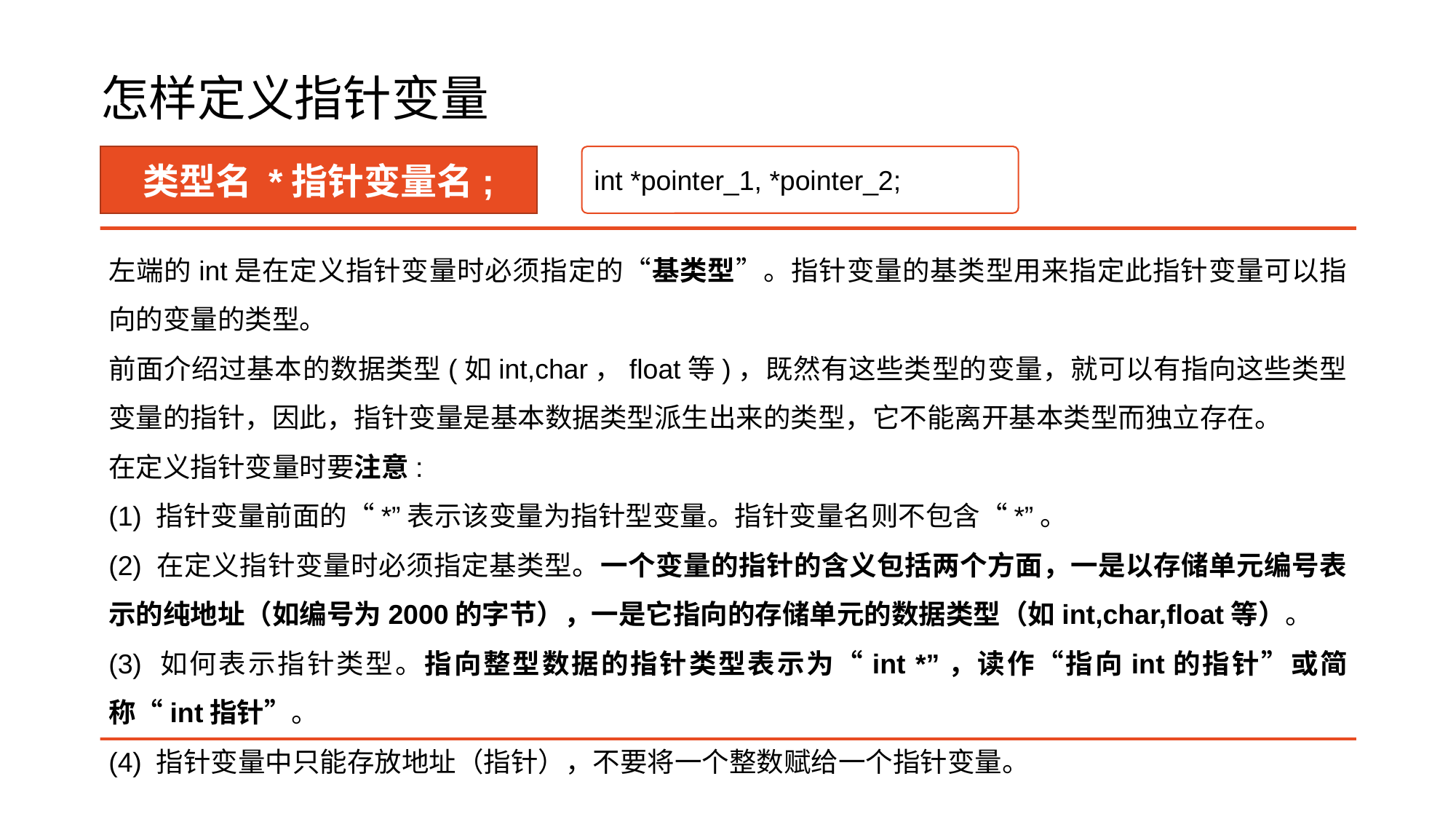

# 怎样定义指针变量
类型名 *指针变量名;
int *pointer_1, *pointer_2;
左端的int是在定义指针变量时必须指定的“基类型”。指针变量的基类型用来指定此指针变量可以指向的变量的类型。
前面介绍过基本的数据类型(如int,char，float等)，既然有这些类型的变量，就可以有指向这些类型变量的指针，因此，指针变量是基本数据类型派生出来的类型，它不能离开基本类型而独立存在。
在定义指针变量时要注意:
(1) 指针变量前面的“*”表示该变量为指针型变量。指针变量名则不包含“*”。
(2) 在定义指针变量时必须指定基类型。一个变量的指针的含义包括两个方面，一是以存储单元编号表示的纯地址（如编号为2000的字节），一是它指向的存储单元的数据类型（如int,char,float等）。
(3) 如何表示指针类型。指向整型数据的指针类型表示为“int *”，读作“指向int的指针”或简称“int指针”。
(4) 指针变量中只能存放地址（指针），不要将一个整数赋给一个指针变量。